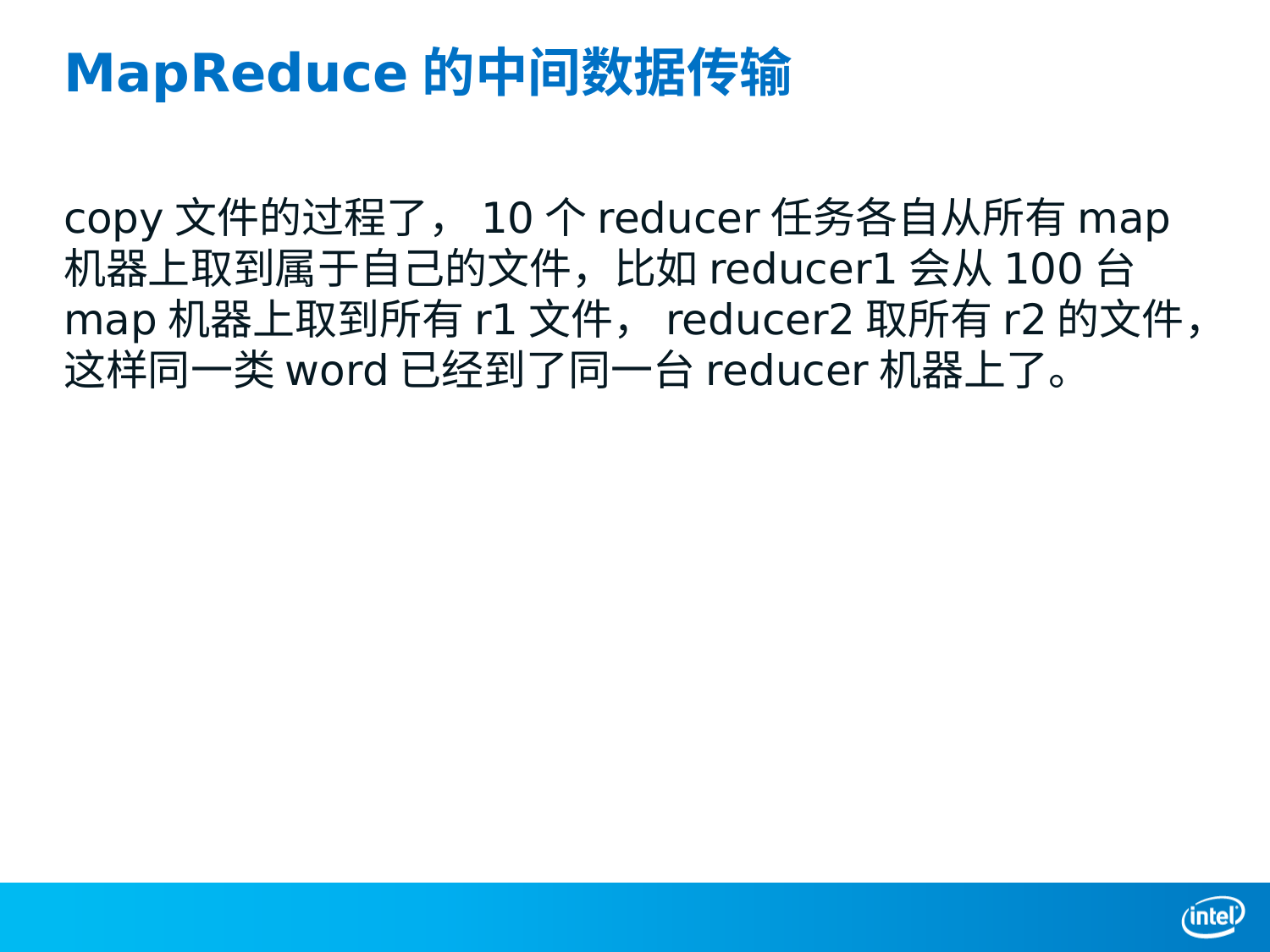

# MapReduce的中间数据传输
copy文件的过程了，10个reducer任务各自从所有map机器上取到属于自己的文件，比如reducer1会从100台map机器上取到所有r1文件，reducer2取所有r2的文件，这样同一类word已经到了同一台reducer机器上了。